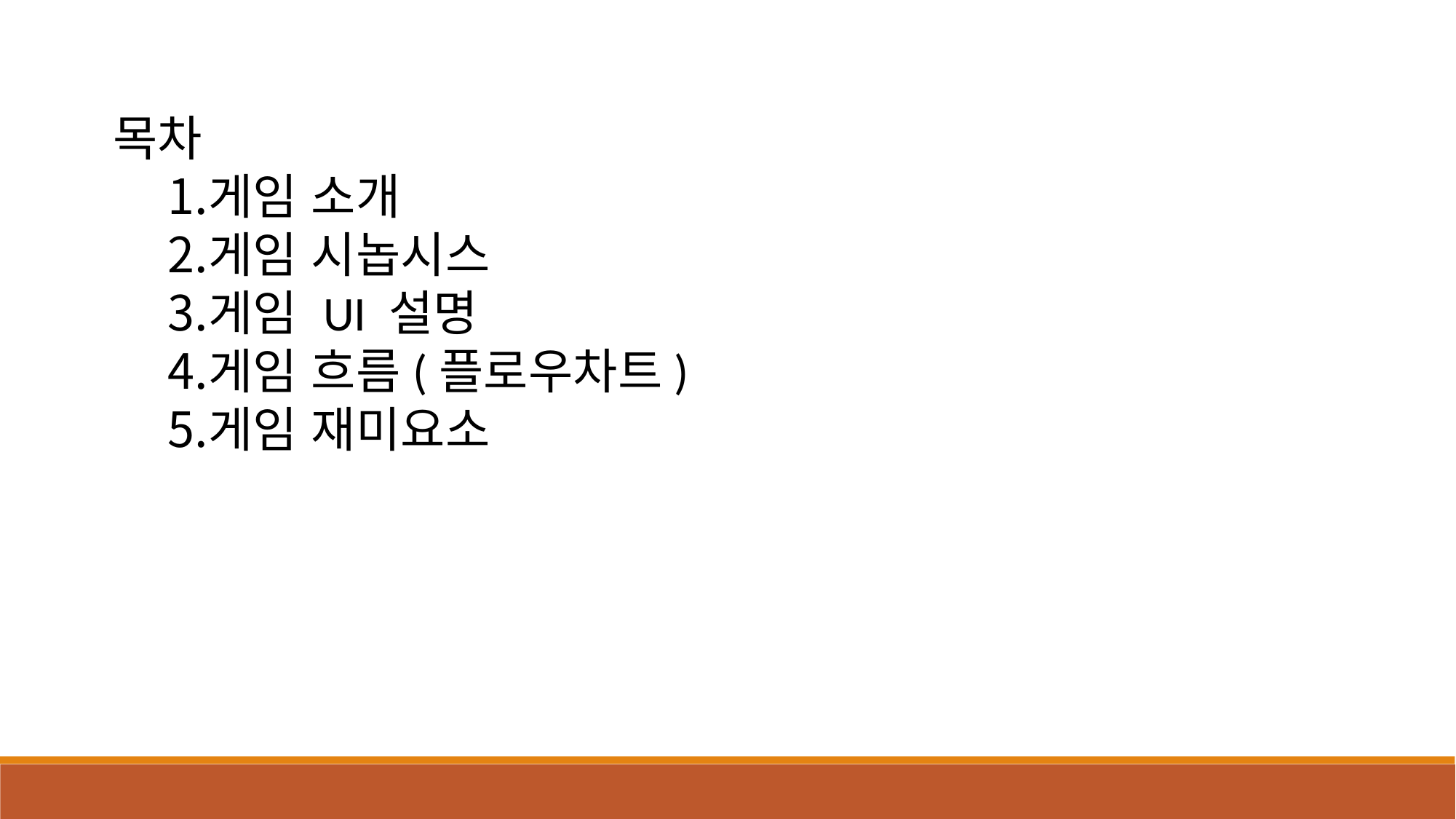

목차
게임 소개
게임 시놉시스
게임 UI 설명
게임 흐름(플로우차트)
게임 재미요소